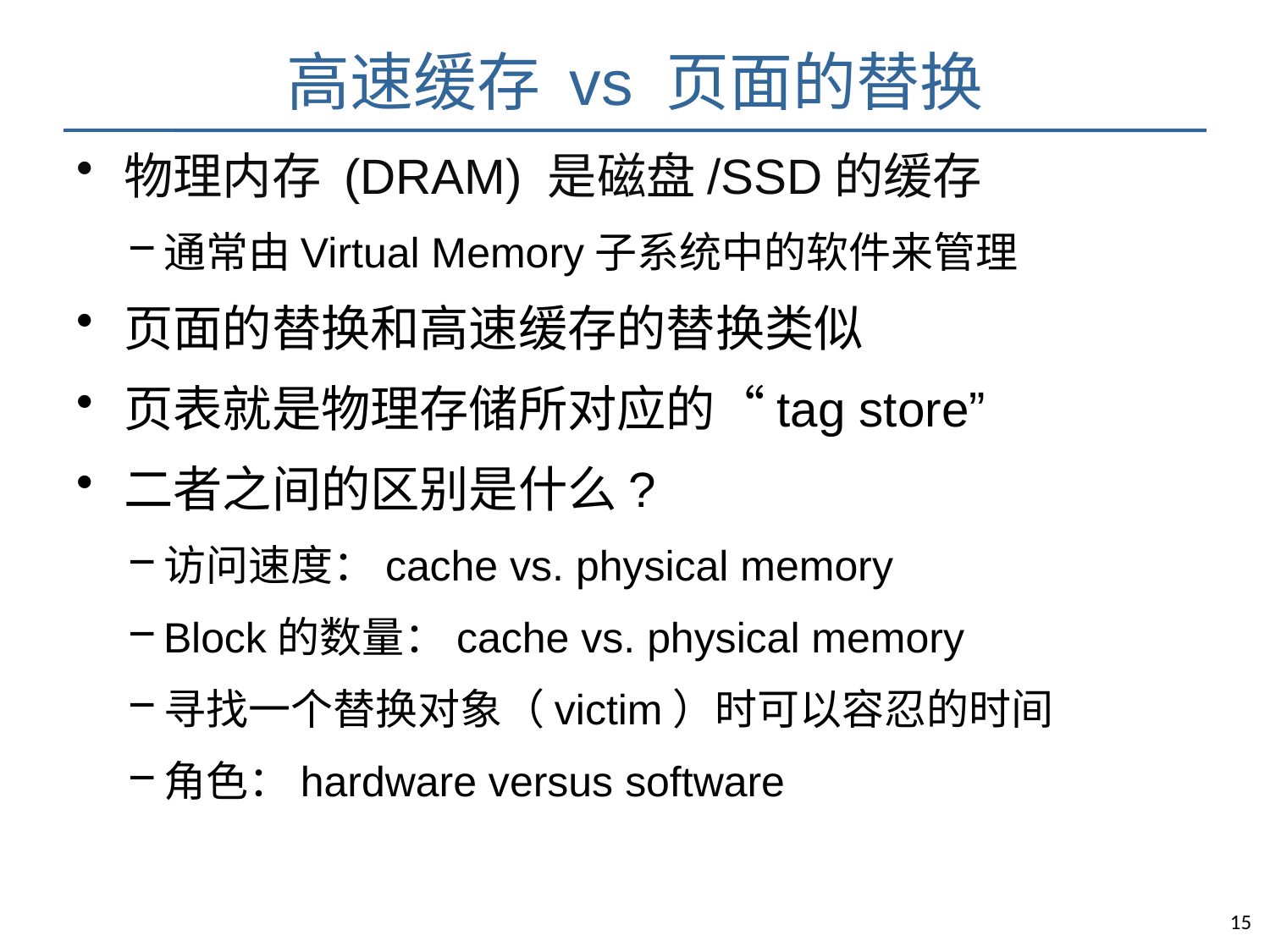

# 高速缓存 vs 页面的替换
物理内存 (DRAM) 是磁盘/SSD的缓存
通常由Virtual Memory子系统中的软件来管理
页面的替换和高速缓存的替换类似
页表就是物理存储所对应的“tag store”
二者之间的区别是什么?
访问速度：cache vs. physical memory
Block的数量：cache vs. physical memory
寻找一个替换对象（victim）时可以容忍的时间
角色：hardware versus software

15